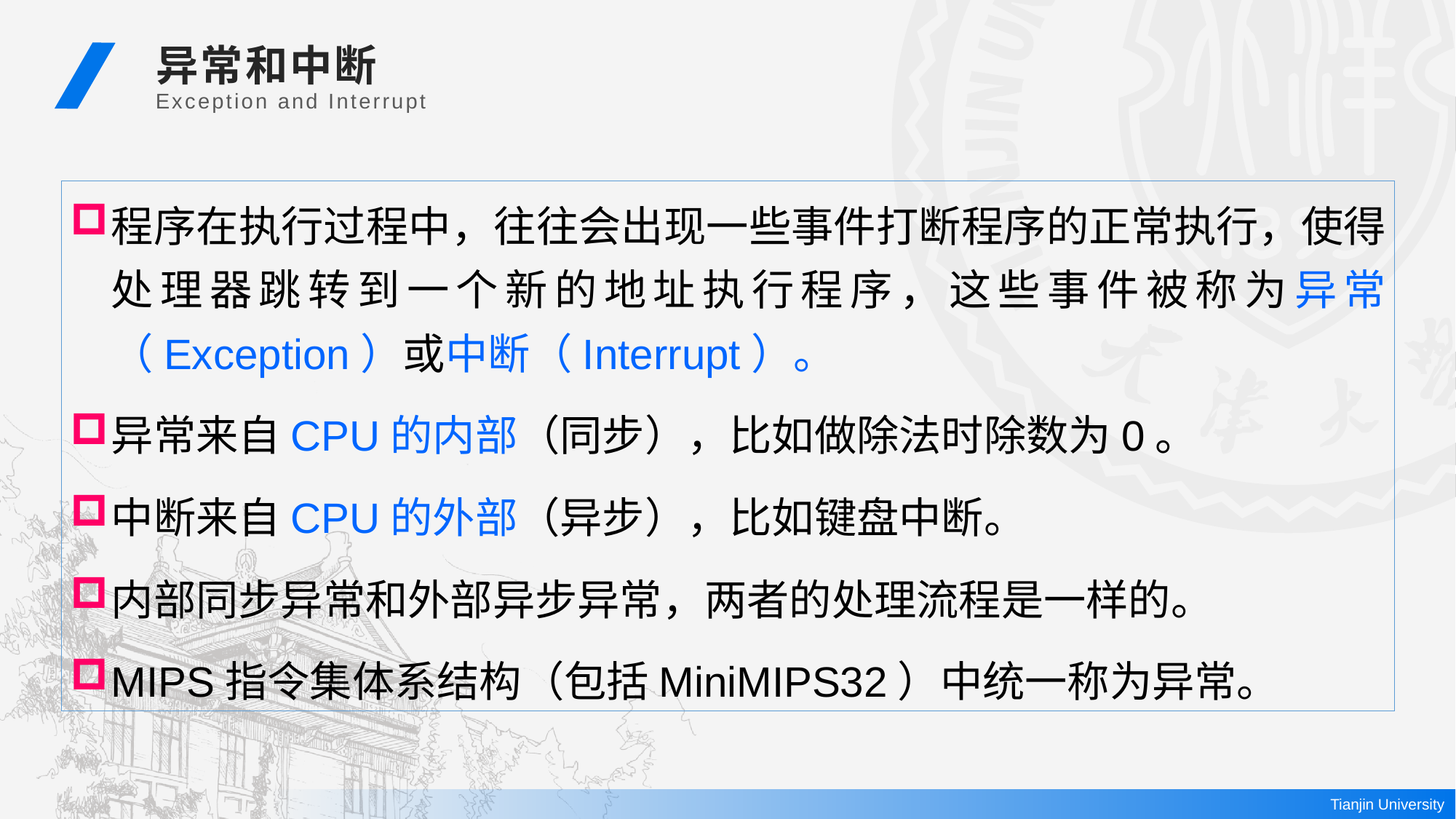

异常和中断
Exception and Interrupt
程序在执行过程中，往往会出现一些事件打断程序的正常执行，使得处理器跳转到一个新的地址执行程序，这些事件被称为异常（Exception）或中断（Interrupt）。
异常来自CPU的内部（同步），比如做除法时除数为0。
中断来自CPU的外部（异步），比如键盘中断。
内部同步异常和外部异步异常，两者的处理流程是一样的。
MIPS指令集体系结构（包括MiniMIPS32）中统一称为异常。